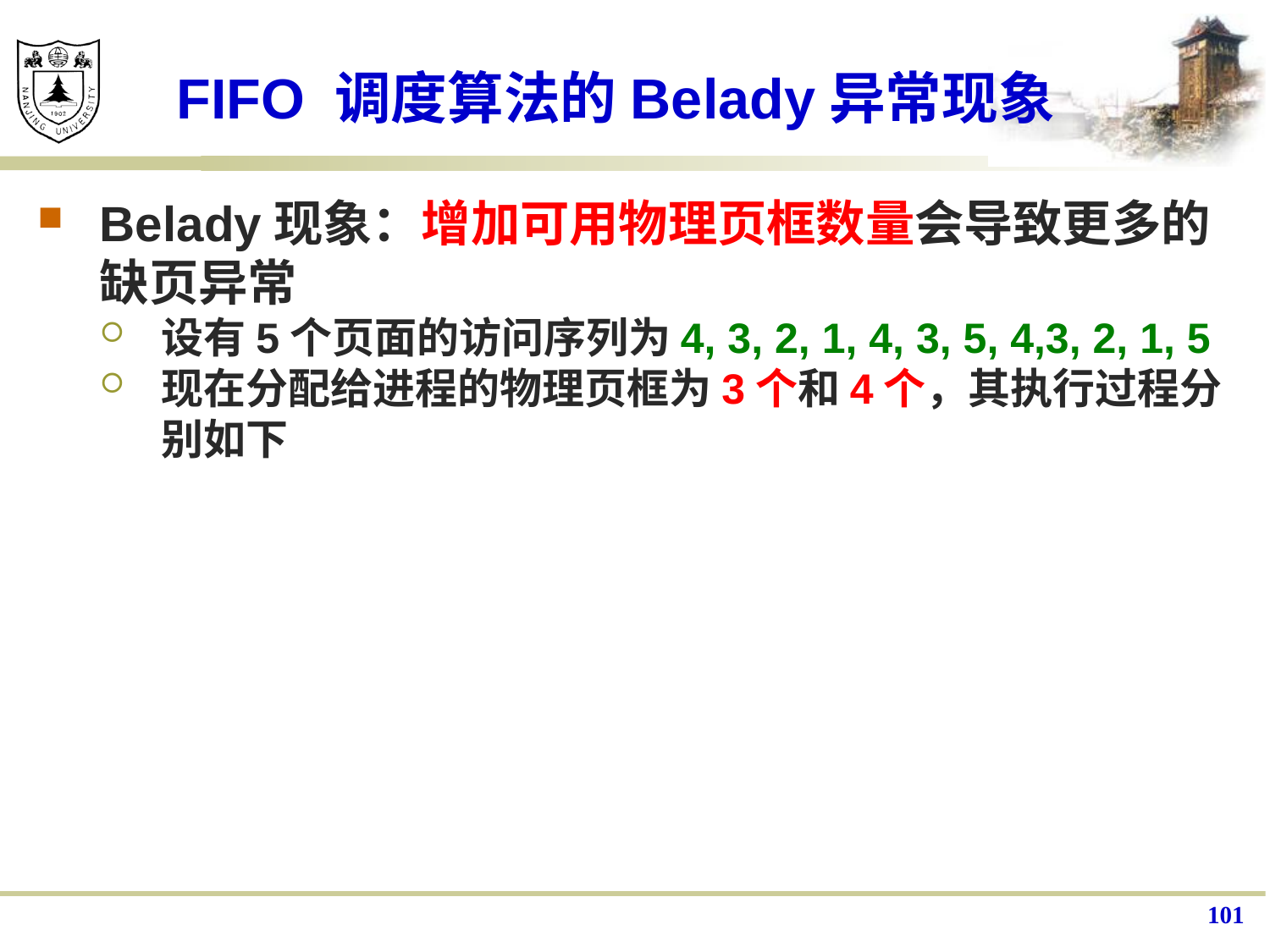

# FIFO 调度算法的Belady异常现象
Belady现象：增加可用物理页框数量会导致更多的缺页异常
设有5个页面的访问序列为4, 3, 2, 1, 4, 3, 5, 4,3, 2, 1, 5
现在分配给进程的物理页框为3个和4个，其执行过程分别如下
101